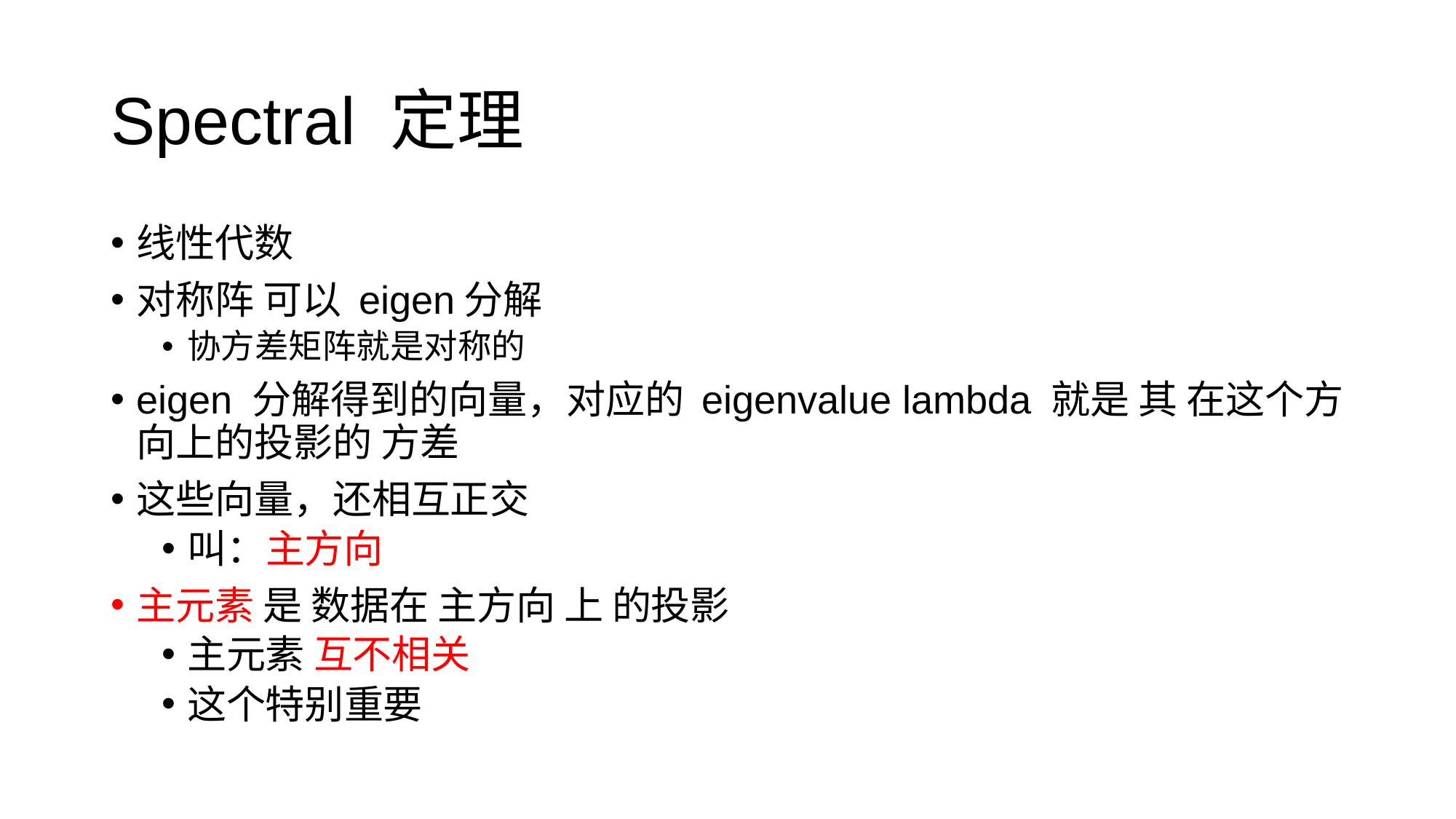

# Spectral 定理
线性代数
对称阵 可以 eigen分解
协方差矩阵就是对称的
eigen 分解得到的向量，对应的 eigenvalue lambda 就是 其 在这个方向上的投影的 方差
这些向量，还相互正交
叫：主方向
主元素 是 数据在 主方向 上 的投影
主元素 互不相关
这个特别重要